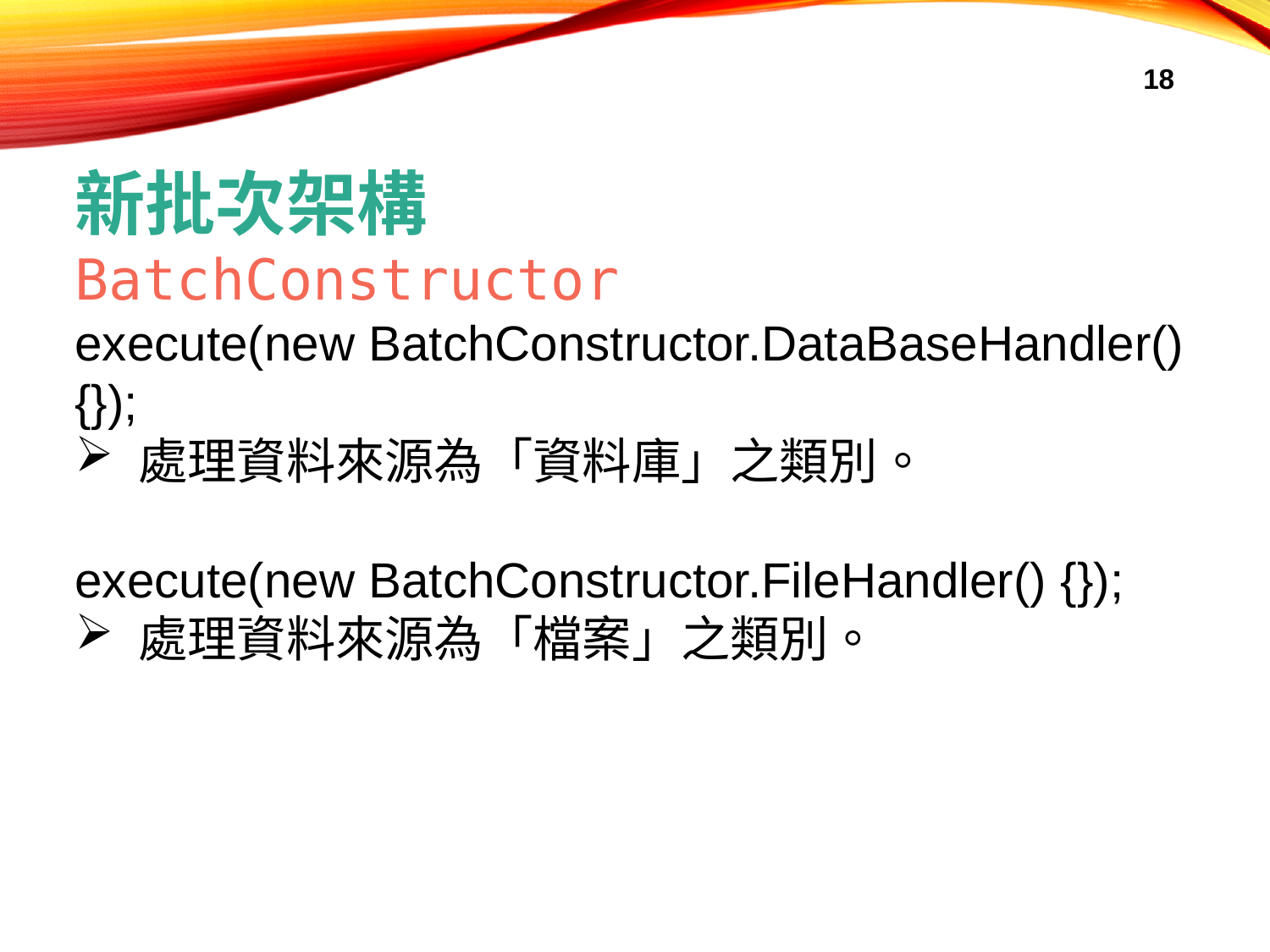

18
新批次架構
BatchConstructor
execute(new BatchConstructor.DataBaseHandler() {});
處理資料來源為「資料庫」之類別。

execute(new BatchConstructor.FileHandler() {});
處理資料來源為「檔案」之類別。